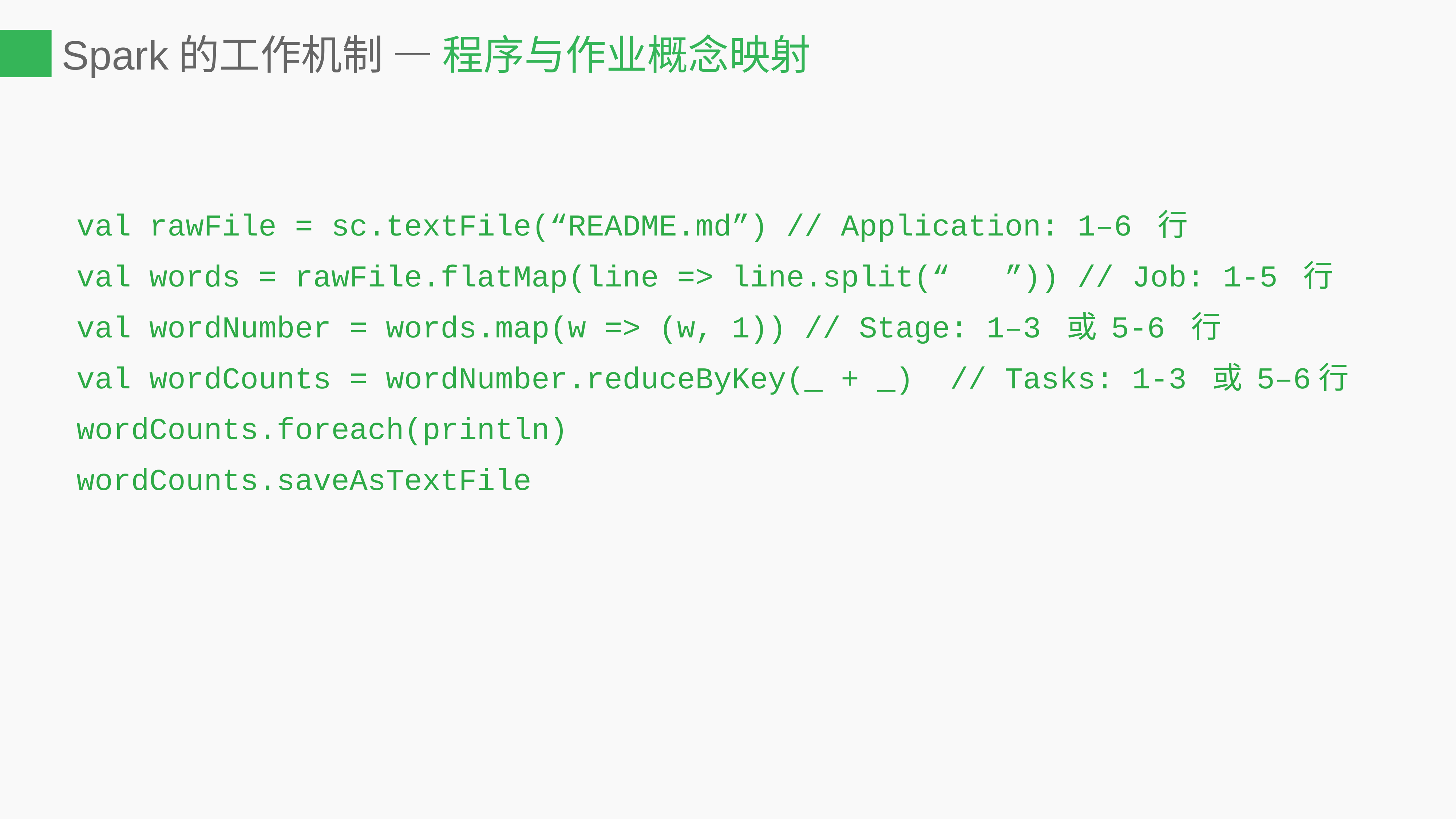

# Spark的工作机制 — 程序与作业概念映射
val rawFile = sc.textFile(“README.md”) // Application: 1–6 行
val words = rawFile.flatMap(line => line.split(“	”)) // Job: 1-5 行
val wordNumber = words.map(w => (w, 1)) // Stage: 1–3 或 5-6 行
val wordCounts = wordNumber.reduceByKey(_ + _)  // Tasks: 1-3 或 5–6行
wordCounts.foreach(println)
wordCounts.saveAsTextFile